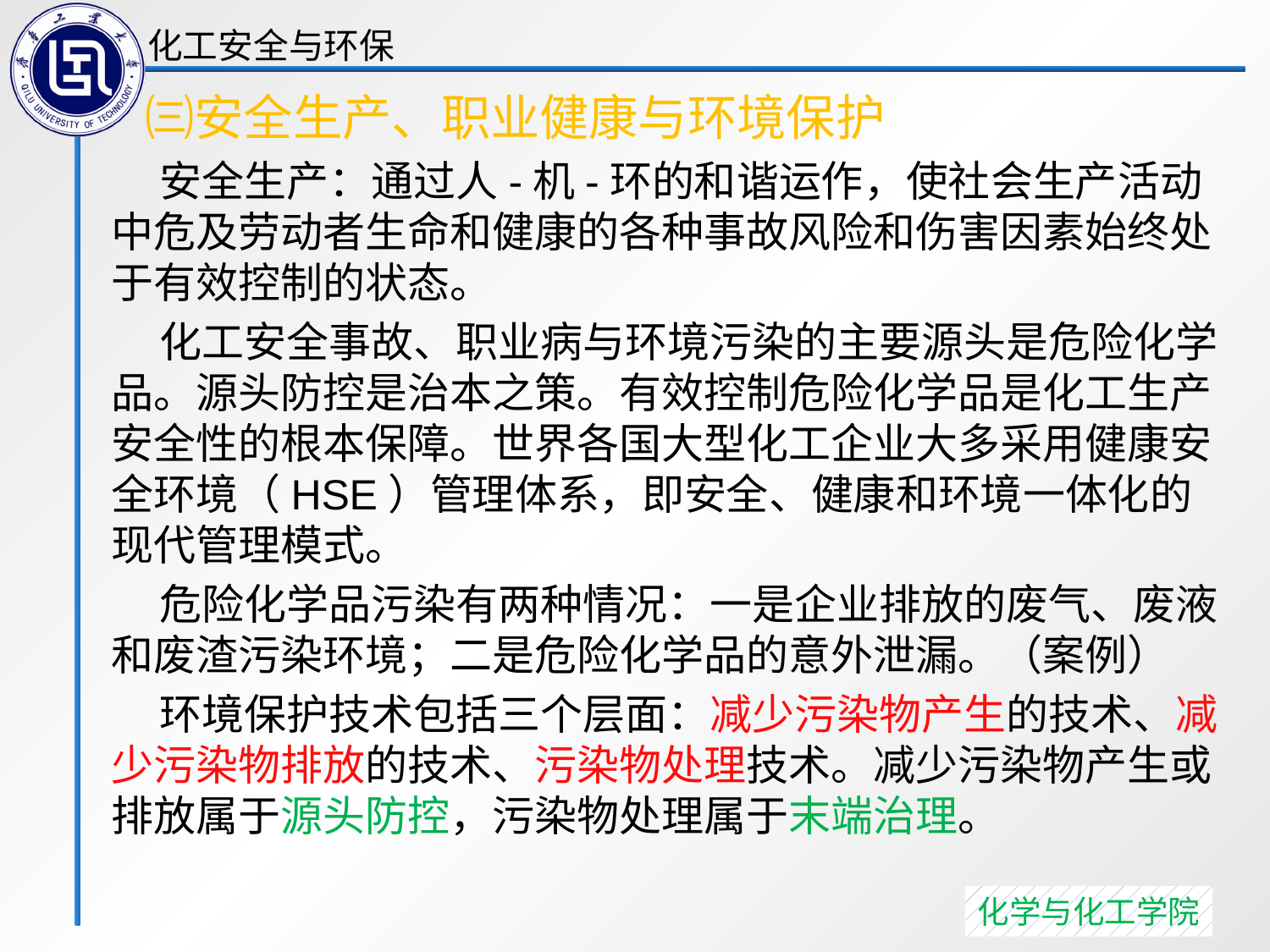

㈢安全生产、职业健康与环境保护
    安全生产：通过人-机-环的和谐运作，使社会生产活动中危及劳动者生命和健康的各种事故风险和伤害因素始终处于有效控制的状态。
    化工安全事故、职业病与环境污染的主要源头是危险化学品。源头防控是治本之策。有效控制危险化学品是化工生产安全性的根本保障。世界各国大型化工企业大多采用健康安全环境（HSE）管理体系，即安全、健康和环境一体化的现代管理模式。
    危险化学品污染有两种情况：一是企业排放的废气、废液和废渣污染环境；二是危险化学品的意外泄漏。（案例）
    环境保护技术包括三个层面：减少污染物产生的技术、减少污染物排放的技术、污染物处理技术。减少污染物产生或排放属于源头防控，污染物处理属于末端治理。